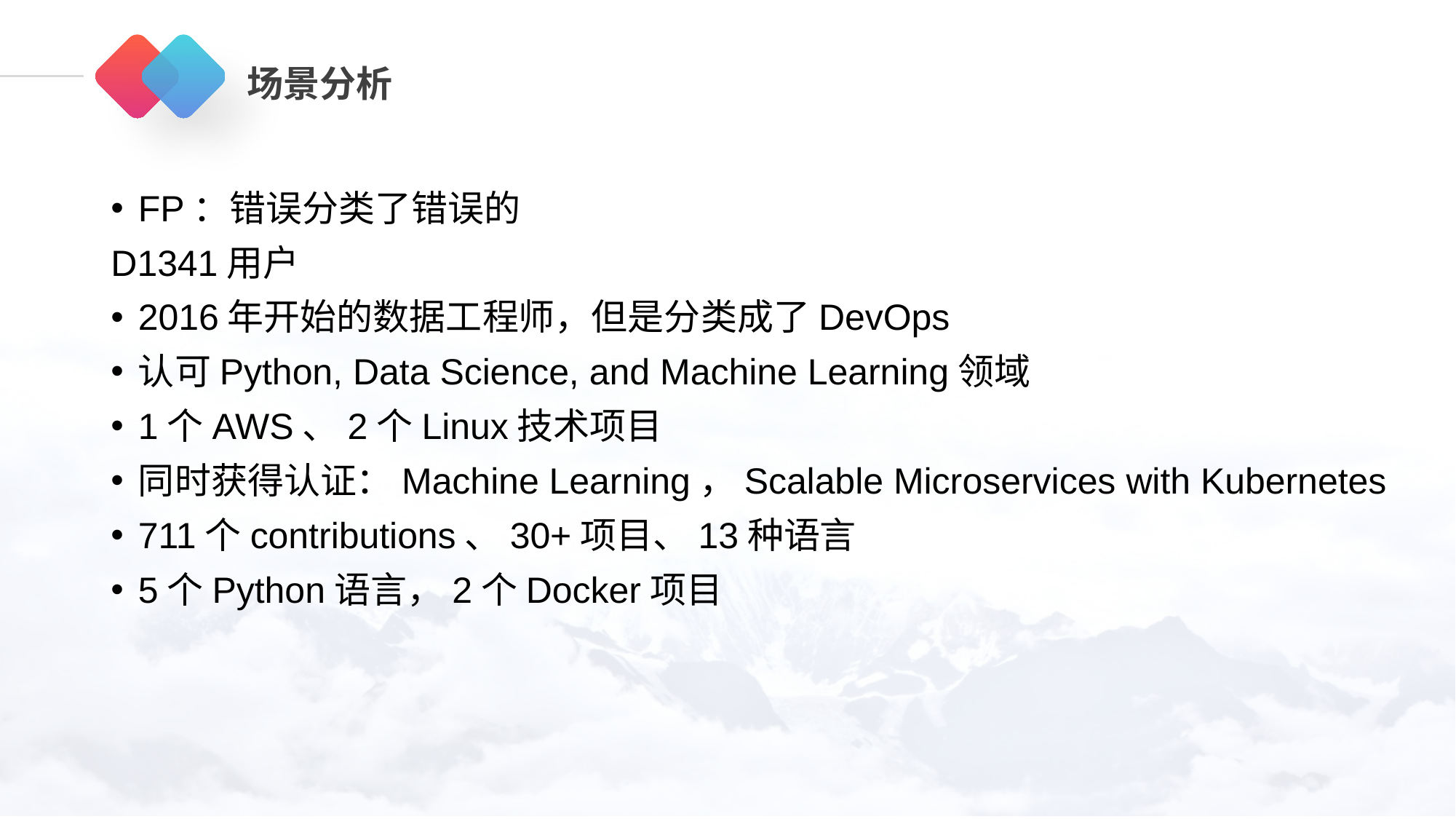

# 场景分析
FP：错误分类了错误的
D1341用户
2016年开始的数据工程师，但是分类成了DevOps
认可Python, Data Science, and Machine Learning领域
1个AWS、2个Linux技术项目
同时获得认证：Machine Learning，Scalable Microservices with Kubernetes
711个contributions、30+项目、13种语言
5个Python语言，2个Docker项目